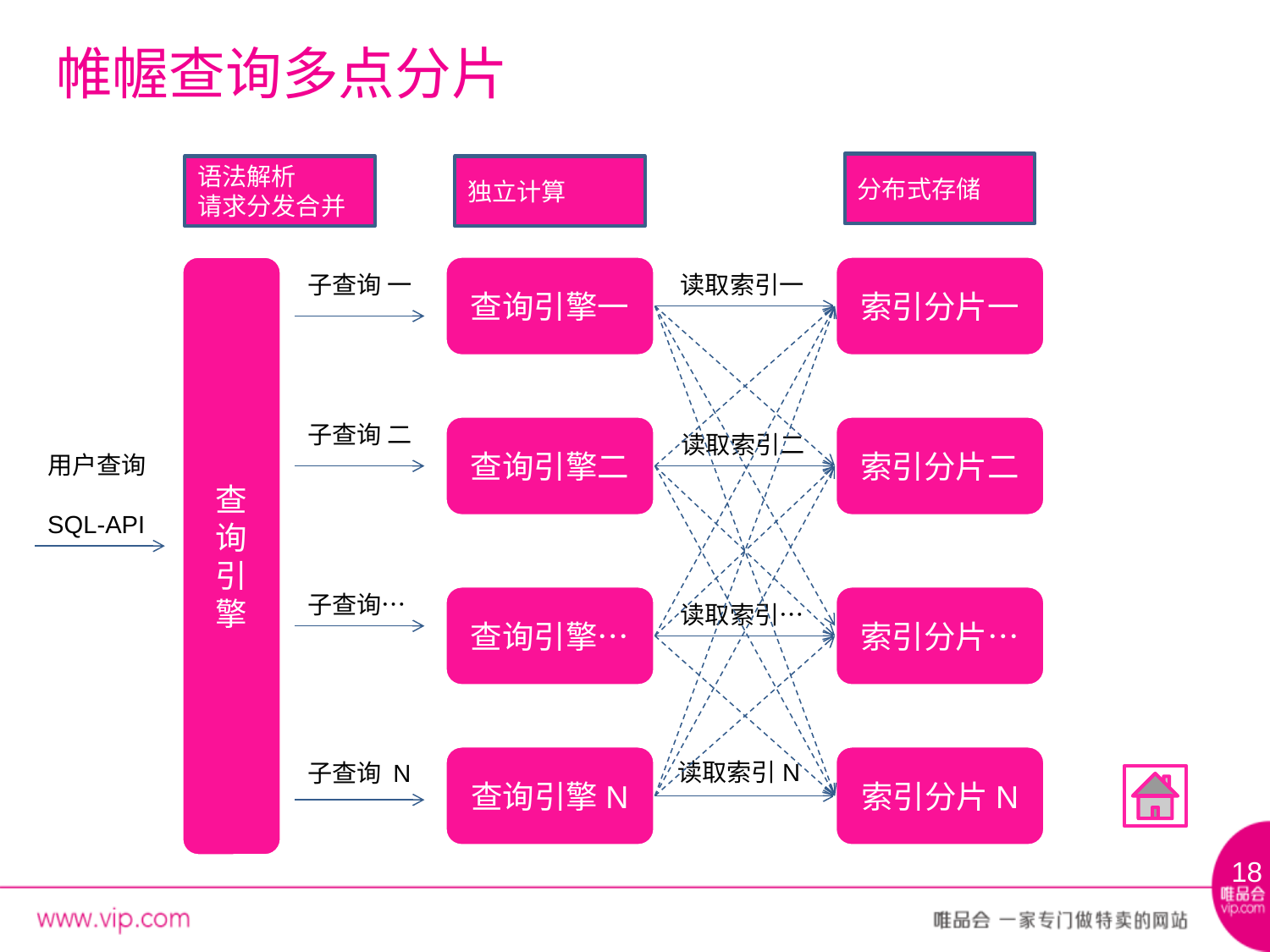

# 帷幄查询多点分片
分布式存储
语法解析
请求分发合并
独立计算
查
询
引
擎
查询引擎一
索引分片一
子查询 一
读取索引一
子查询 二

查询引擎二

索引分片二
读取索引二
用户查询

SQL-API
子查询…
查询引擎…
索引分片…
读取索引…
查询引擎N
索引分片N
读取索引N
子查询 N